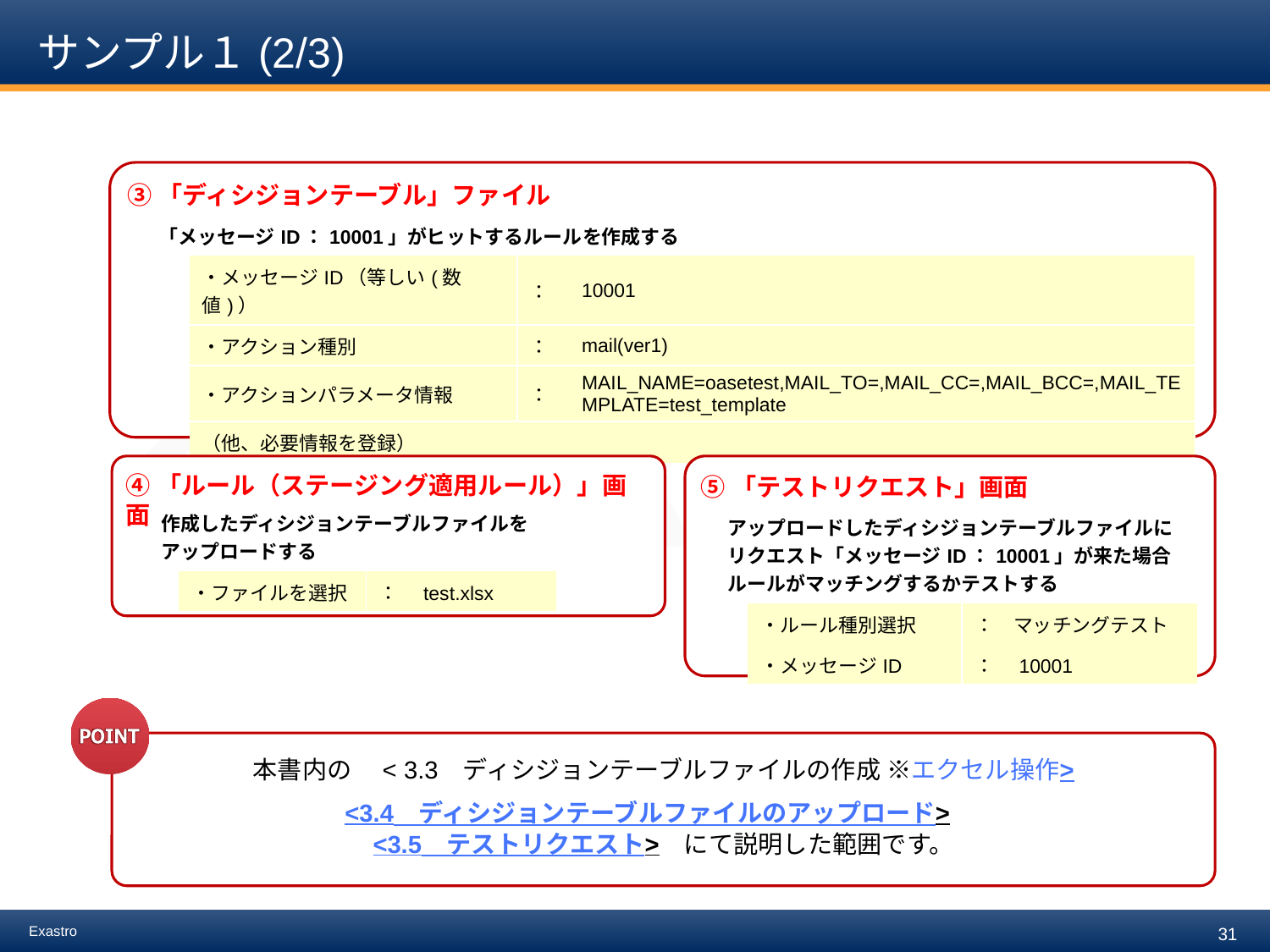

# サンプル１(2/3)
③「ディシジョンテーブル」ファイル
| 「メッセージID：10001」がヒットするルールを作成する |  |  |  |
| --- | --- | --- | --- |
|  | ・メッセージID（等しい(数値)） | ： | 10001 |
|  | ・アクション種別 | ： | mail(ver1) |
|  | ・アクションパラメータ情報 | ： | MAIL\_NAME=oasetest,MAIL\_TO=,MAIL\_CC=,MAIL\_BCC=,MAIL\_TEMPLATE=test\_template |
|  | （他、必要情報を登録） |  |  |
⑤「テストリクエスト」画面
④「ルール（ステージング適用ルール）」画面
| 作成したディシジョンテーブルファイルを アップロードする |  |  |
| --- | --- | --- |
|  | ・ファイルを選択 | ：　test.xlsx |
| アップロードしたディシジョンテーブルファイルにリクエスト「メッセージID：10001」が来た場合ルールがマッチングするかテストする |  |  |
| --- | --- | --- |
|  | ・ルール種別選択 | ：　マッチングテスト |
|  | ・メッセージID | ：　10001 |

本書内の　< 3.3　ディシジョンテーブルファイルの作成 ※エクセル操作>
<3.4　ディシジョンテーブルファイルのアップロード>
<3.5　テストリクエスト>　にて説明した範囲です。